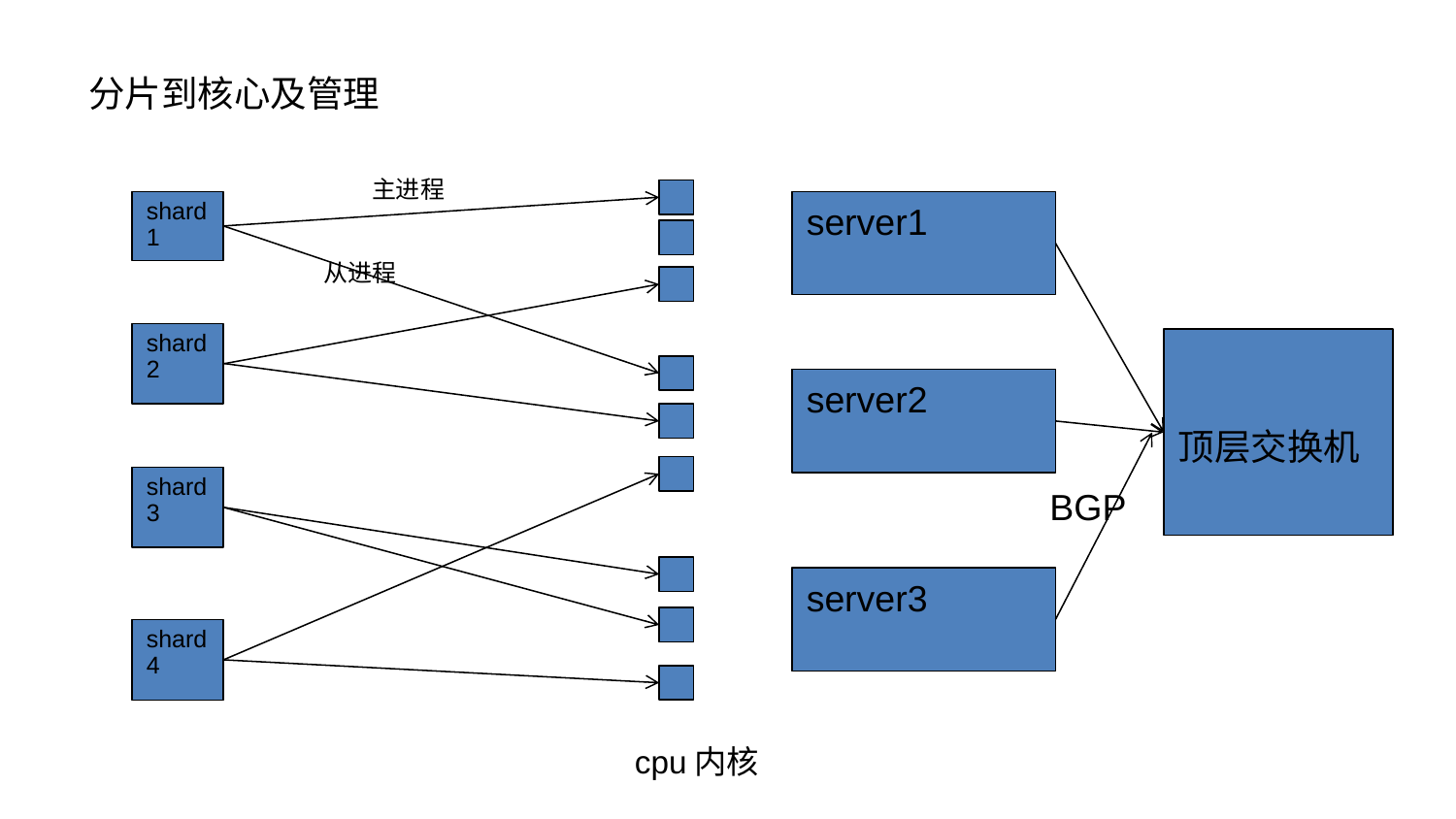

分片到核心及管理
主进程

shard1
server1

从进程

shard2

顶层交换机

server2

shard3
BGP

server3

shard4

cpu内核